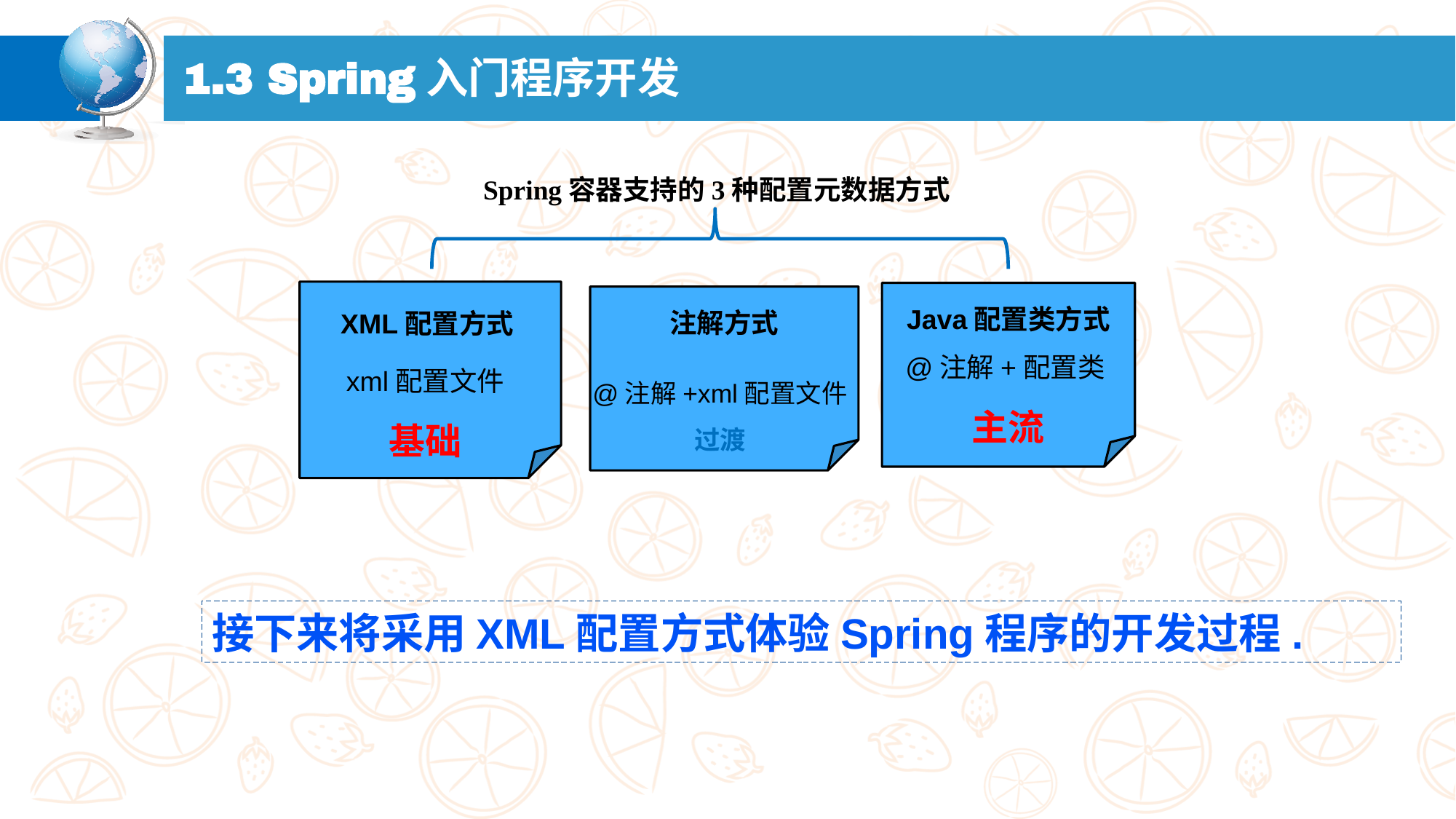

# 1.3 Spring入门程序开发
Spring容器支持的3种配置元数据方式
XML配置方式

Java配置类方式

注解方式

@注解+配置类
主流
xml配置文件
基础
@注解+xml配置文件
过渡
接下来将采用XML配置方式体验Spring程序的开发过程.